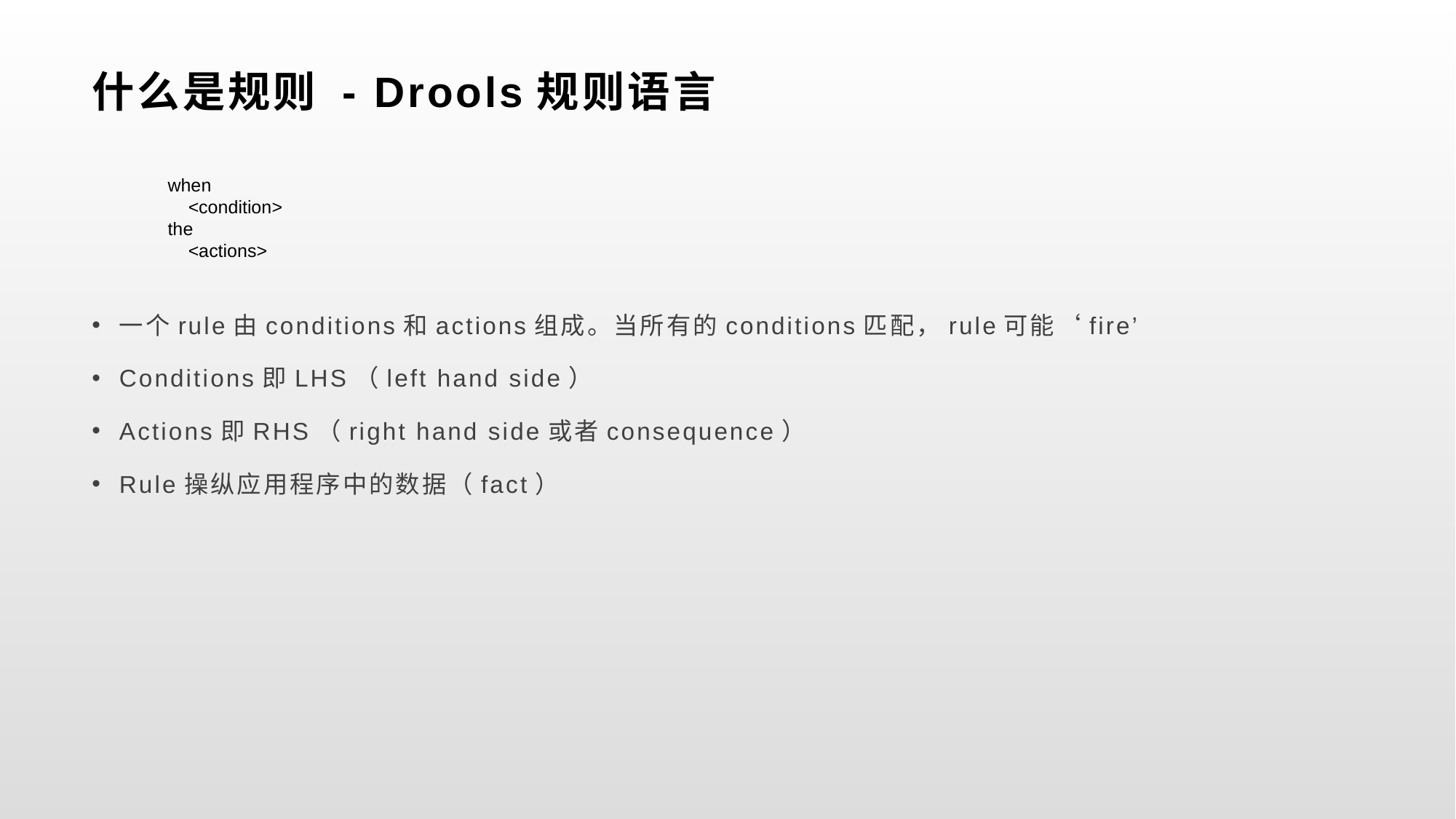

# 什么是规则 - Drools规则语言
when
    <condition>
the
    <actions>
一个rule由conditions和actions组成。当所有的conditions匹配，rule可能‘fire’
Conditions即LHS（left hand side）
Actions即RHS（right hand side或者consequence）
Rule操纵应用程序中的数据（fact）